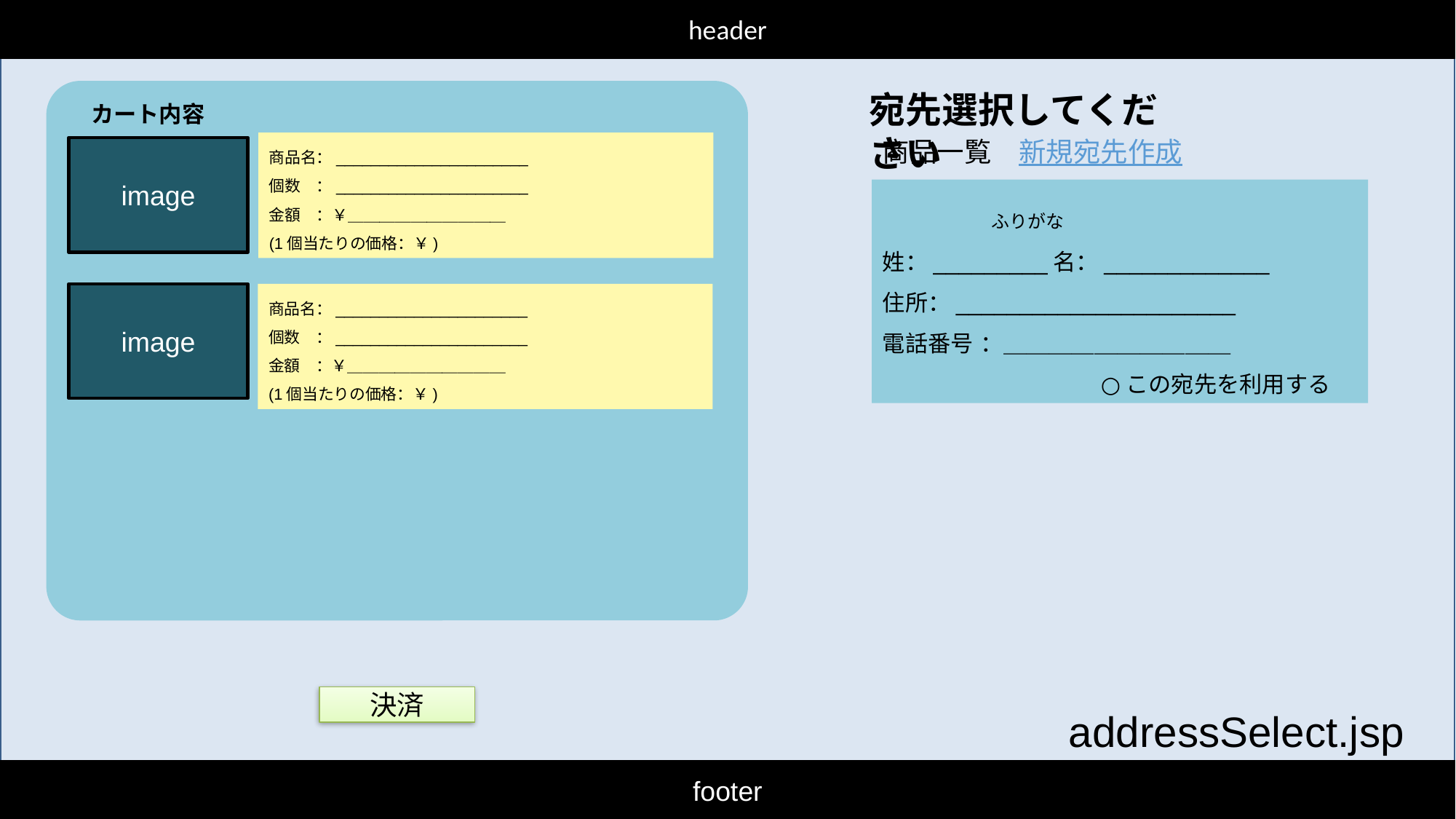

header

宛先選択してください
カート内容
商品一覧　新規宛先作成
商品名：______________________
個数　：______________________
金額　：￥＿＿＿＿＿＿＿＿＿＿
(1個当たりの価格：￥)
image
　　　　ふりがな
姓：_________名：_____________
住所：______________________
電話番号 ：＿＿＿＿＿＿＿＿＿＿
		○この宛先を利用する
image
商品名：______________________
個数　：______________________
金額　：￥＿＿＿＿＿＿＿＿＿＿
(1個当たりの価格：￥)
決済
addressSelect.jsp
footer